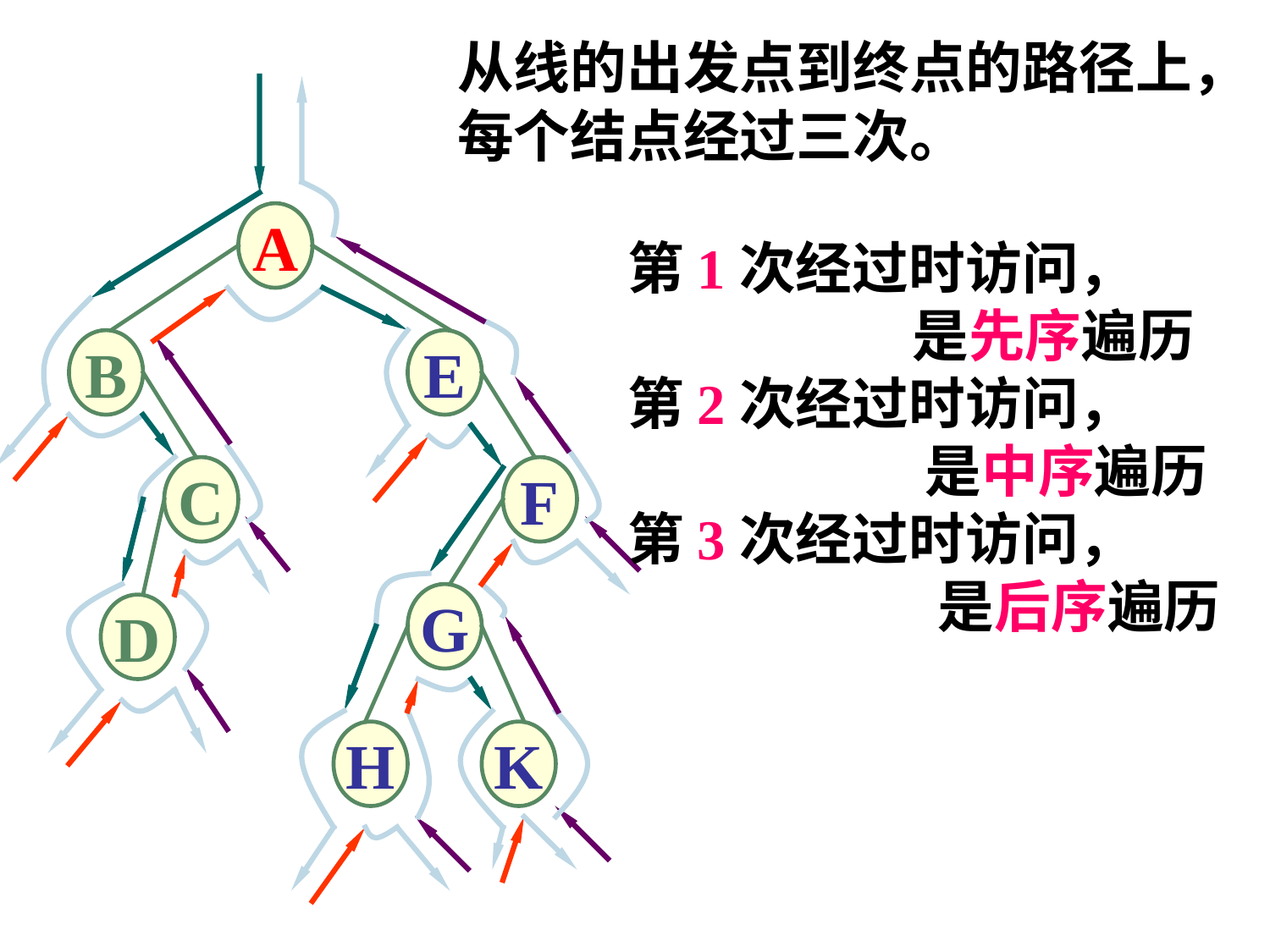

从线的出发点到终点的路径上，每个结点经过三次。

A

B
E

C
F

G
D

H
K

第1次经过时访问，
                     是先序遍历
第2次经过时访问，
                      是中序遍历
第3次经过时访问，
                       是后序遍历